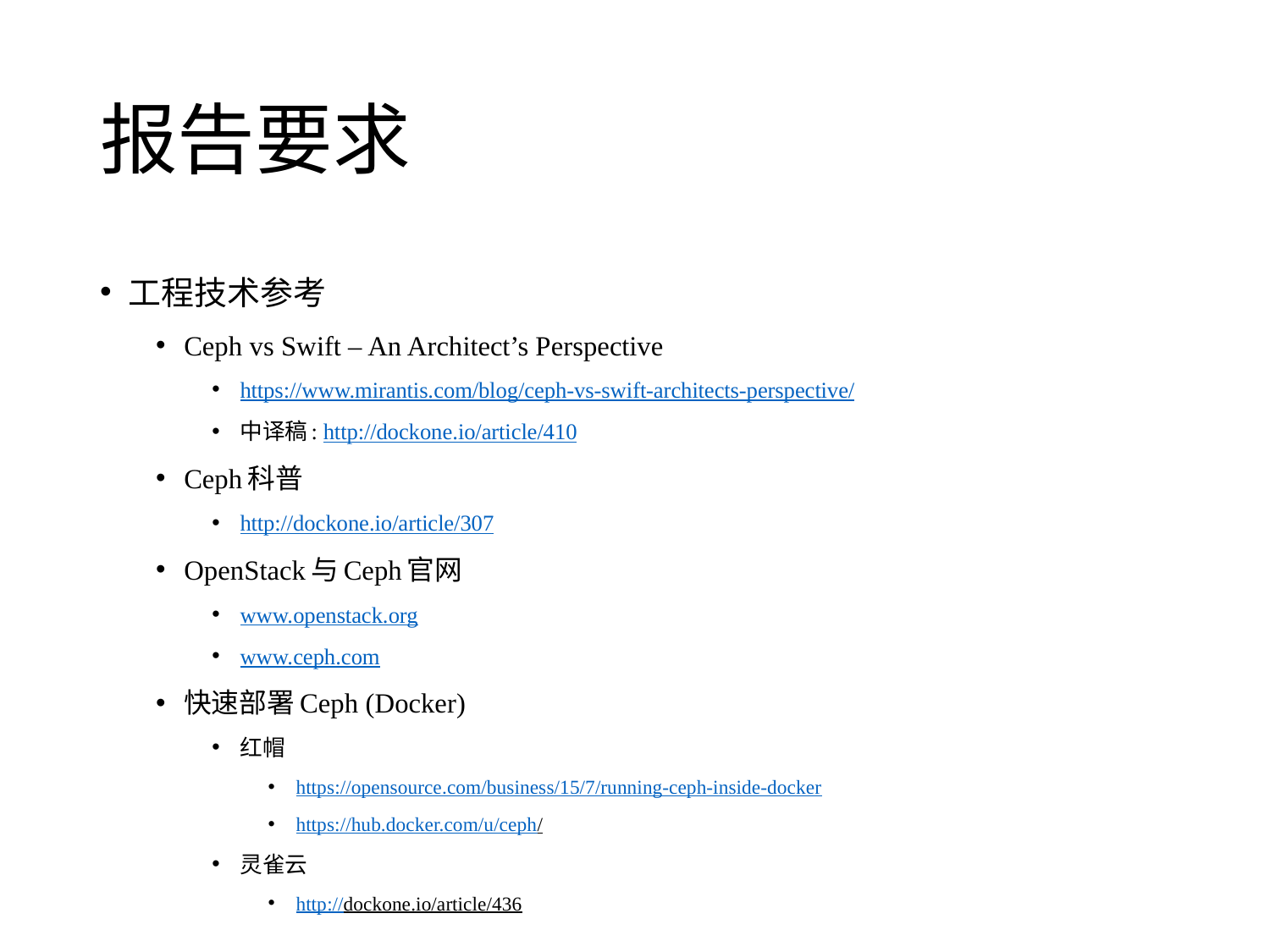

# 报告要求
工程技术参考
Ceph vs Swift – An Architect’s Perspective
https://www.mirantis.com/blog/ceph-vs-swift-architects-perspective/
中译稿: http://dockone.io/article/410
Ceph科普
http://dockone.io/article/307
OpenStack与Ceph官网
www.openstack.org
www.ceph.com
快速部署Ceph (Docker)
红帽
https://opensource.com/business/15/7/running-ceph-inside-docker
https://hub.docker.com/u/ceph/
灵雀云
http://dockone.io/article/436